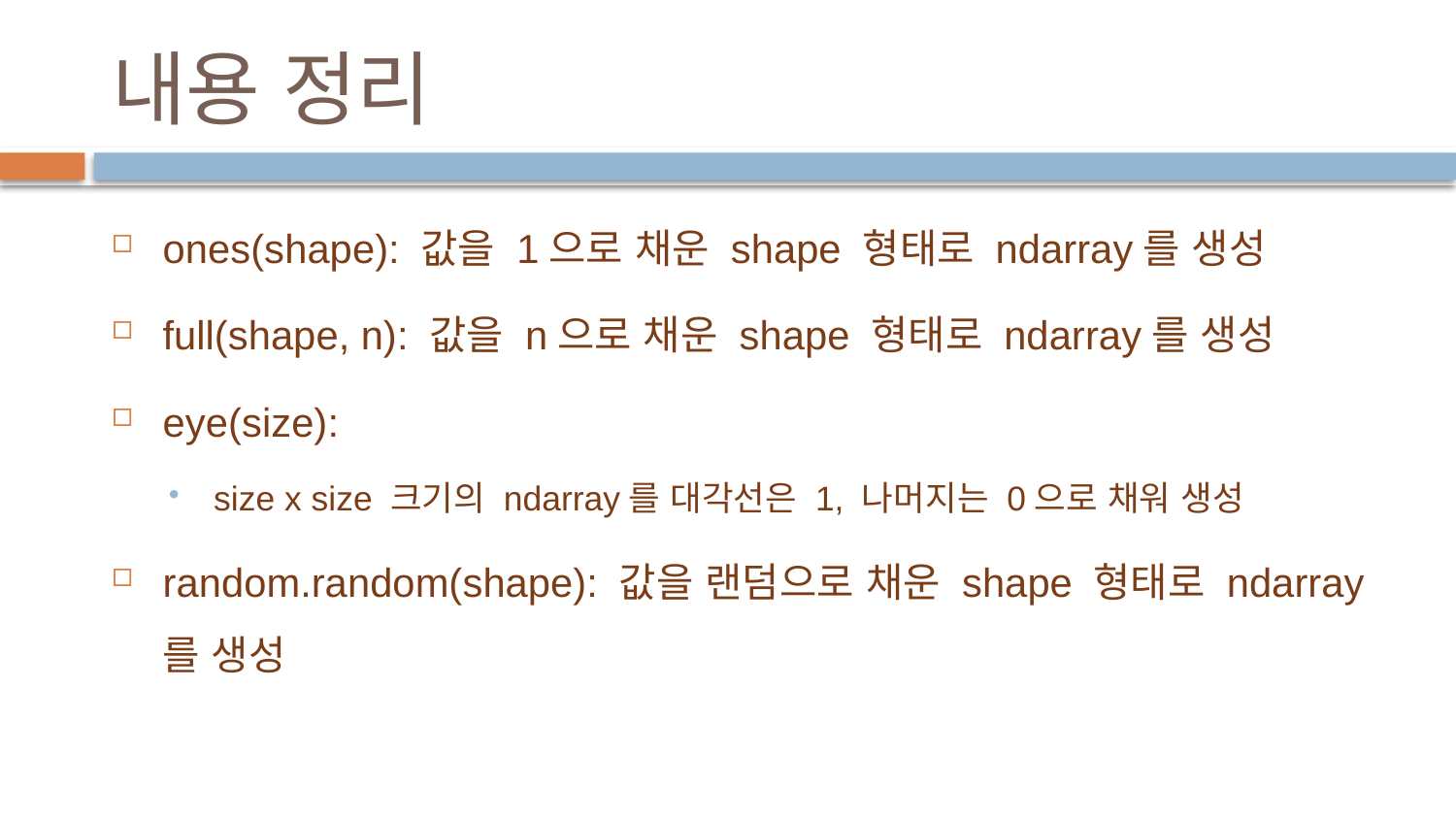

# 내용 정리
ones(shape): 값을 1으로 채운 shape 형태로 ndarray를 생성
full(shape, n): 값을 n으로 채운 shape 형태로 ndarray를 생성
eye(size):
size x size 크기의 ndarray를 대각선은 1, 나머지는 0으로 채워 생성
random.random(shape): 값을 랜덤으로 채운 shape 형태로 ndarray를 생성